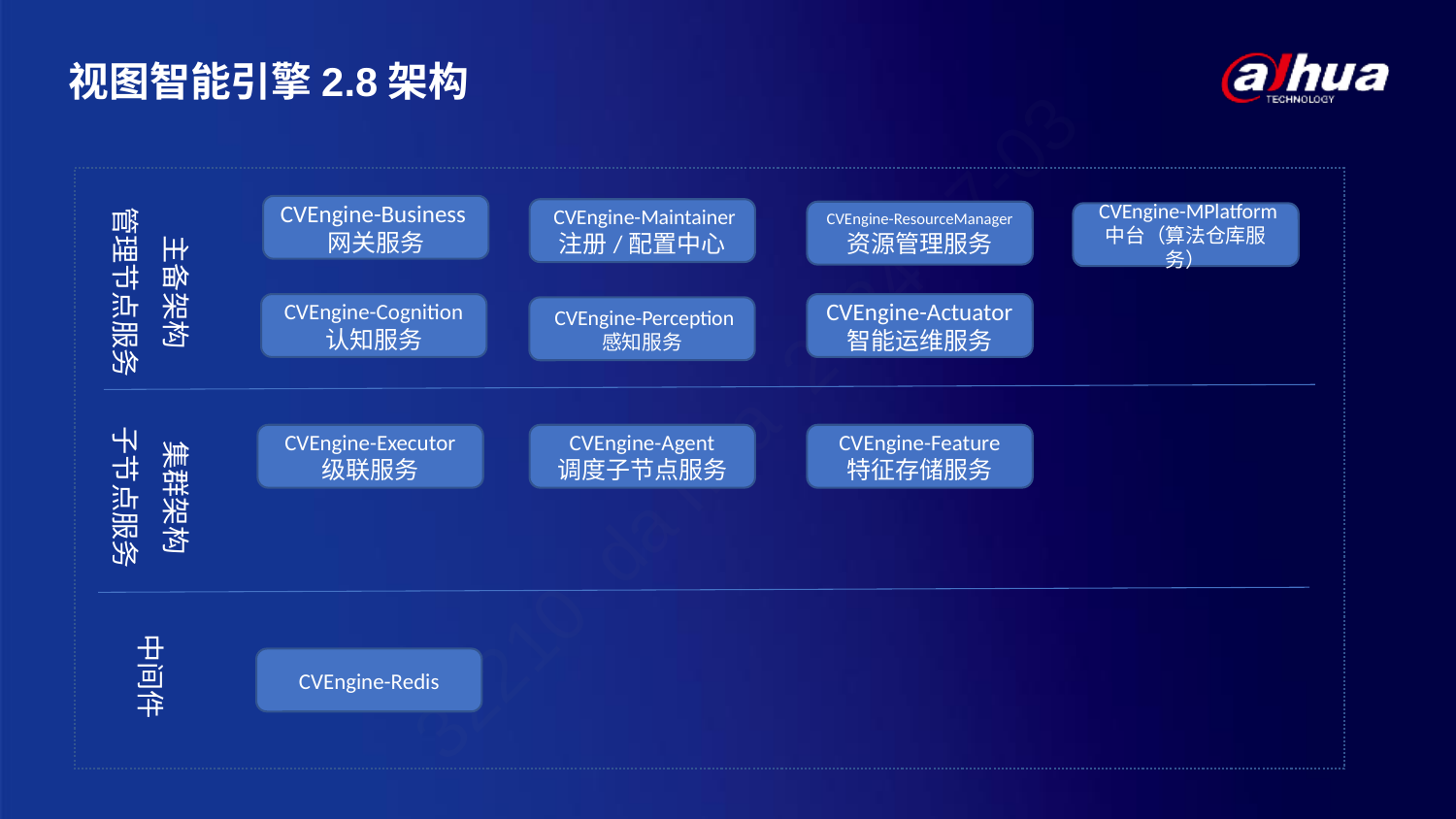

# 视图智能引擎2.8架构

主备架构
管理节点服务

CVEngine-Business网关服务
 CVEngine-Maintainer
注册/配置中心
CVEngine-ResourceManager
资源管理服务
 CVEngine-MPlatform
中台（算法仓库服务）
CVEngine-Cognition
认知服务
CVEngine-Actuator
智能运维服务
 CVEngine-Perception
感知服务
集群架构
子节点服务

CVEngine-Feature
特征存储服务
CVEngine-Agent
调度子节点服务
CVEngine-Executor
级联服务
中间件
CVEngine-Redis